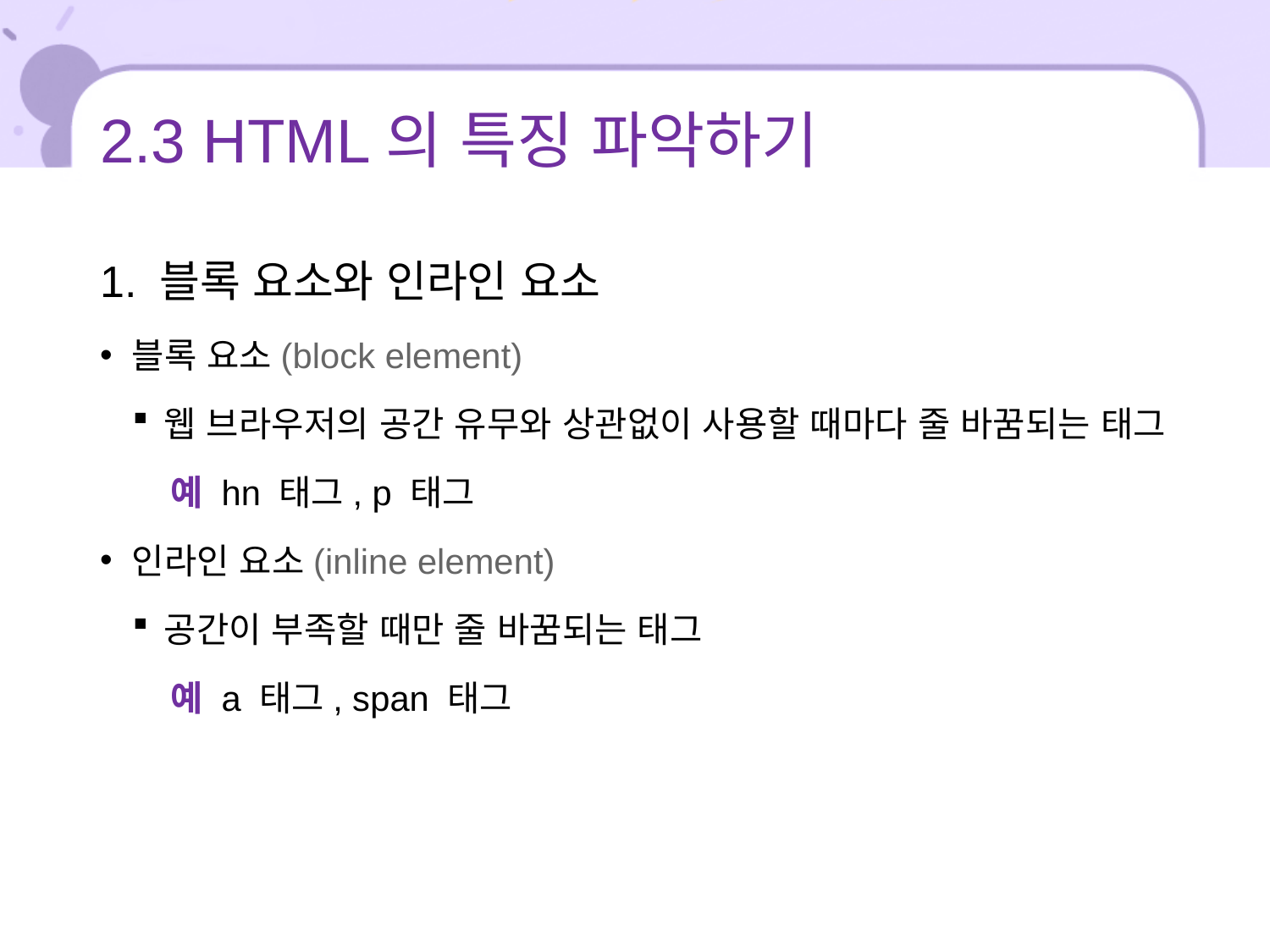

# 2.3 HTML의 특징 파악하기
1. 블록 요소와 인라인 요소
블록 요소(block element)
웹 브라우저의 공간 유무와 상관없이 사용할 때마다 줄 바꿈되는 태그
   예 hn 태그, p 태그
인라인 요소(inline element)
공간이 부족할 때만 줄 바꿈되는 태그
   예 a 태그, span 태그